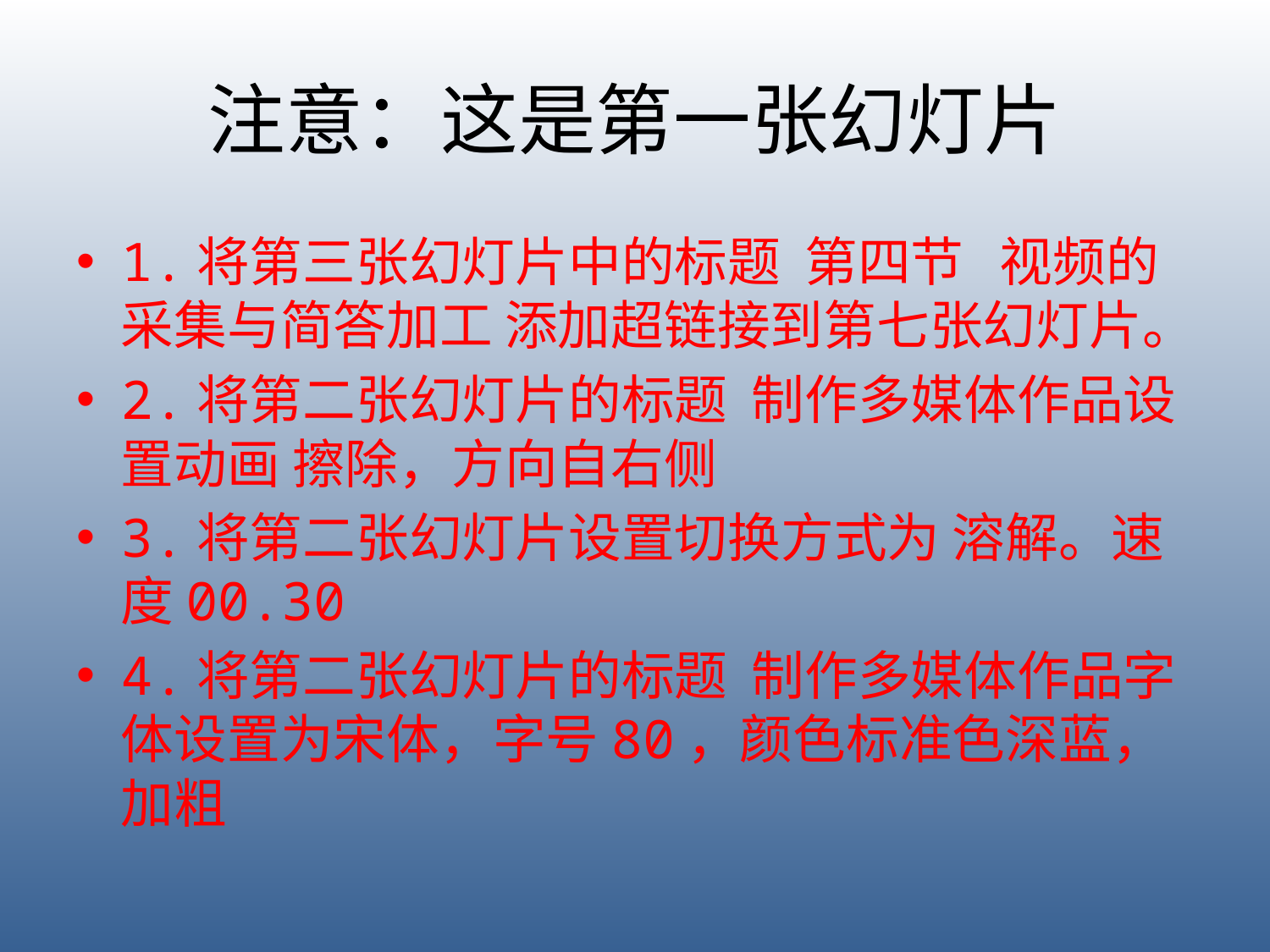

# 注意：这是第一张幻灯片
1.将第三张幻灯片中的标题  第四节   视频的采集与简答加工 添加超链接到第七张幻灯片。
2.将第二张幻灯片的标题  制作多媒体作品设置动画 擦除，方向自右侧
3.将第二张幻灯片设置切换方式为 溶解。速度00.30
4.将第二张幻灯片的标题  制作多媒体作品字体设置为宋体，字号80，颜色标准色深蓝，加粗